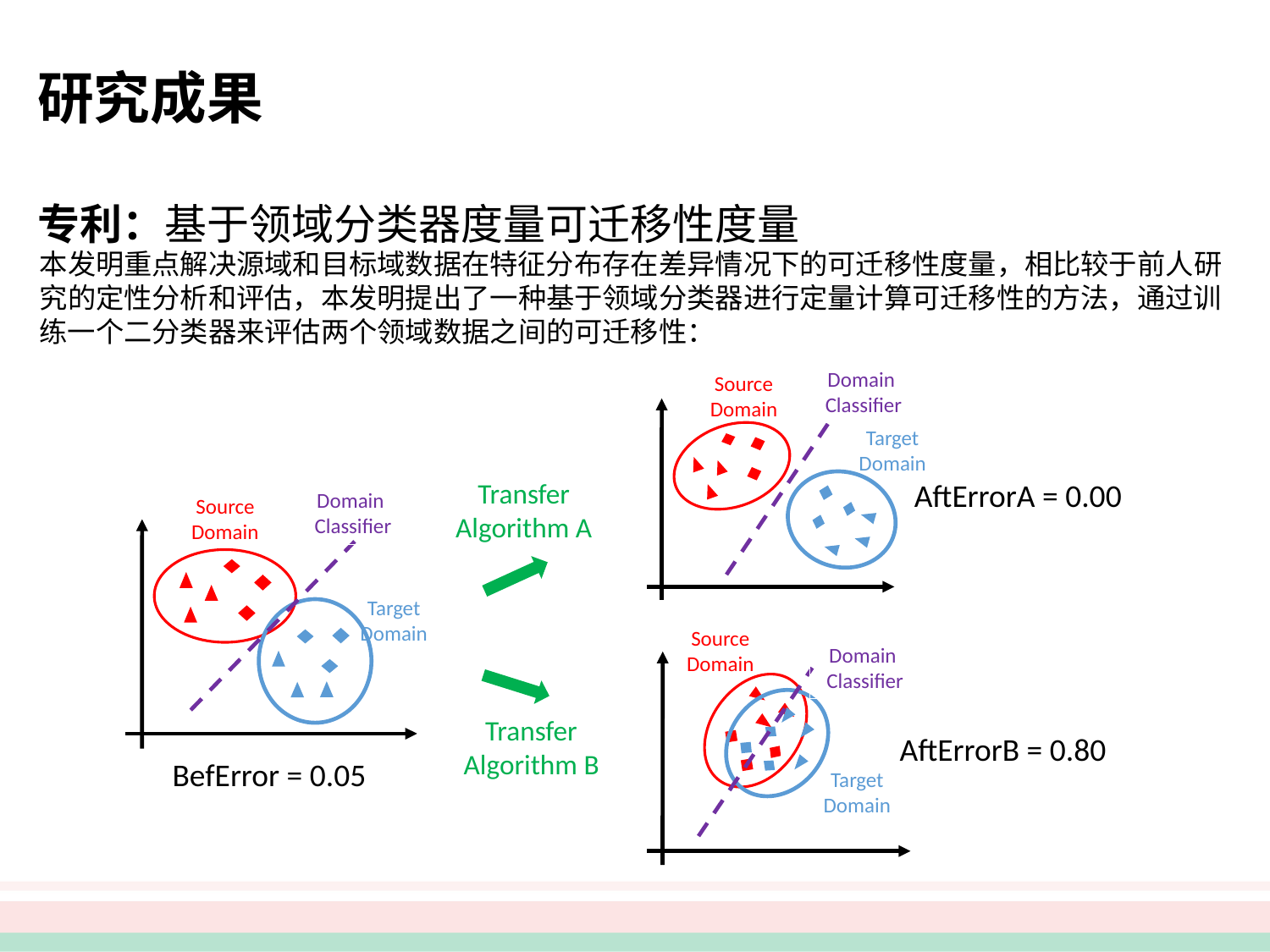

研究成果
专利：基于领域分类器度量可迁移性度量
本发明重点解决源域和目标域数据在特征分布存在差异情况下的可迁移性度量，相比较于前人研究的定性分析和评估，本发明提出了一种基于领域分类器进行定量计算可迁移性的方法，通过训练一个二分类器来评估两个领域数据之间的可迁移性：
Domain
Classifier
Source Domain
Target Domain

AftErrorA = 0.00
Transfer Algorithm A
Domain
Classifier
Source Domain

Target Domain

Source Domain
Domain
Classifier

Transfer Algorithm B
AftErrorB = 0.80
BefError = 0.05
Target Domain